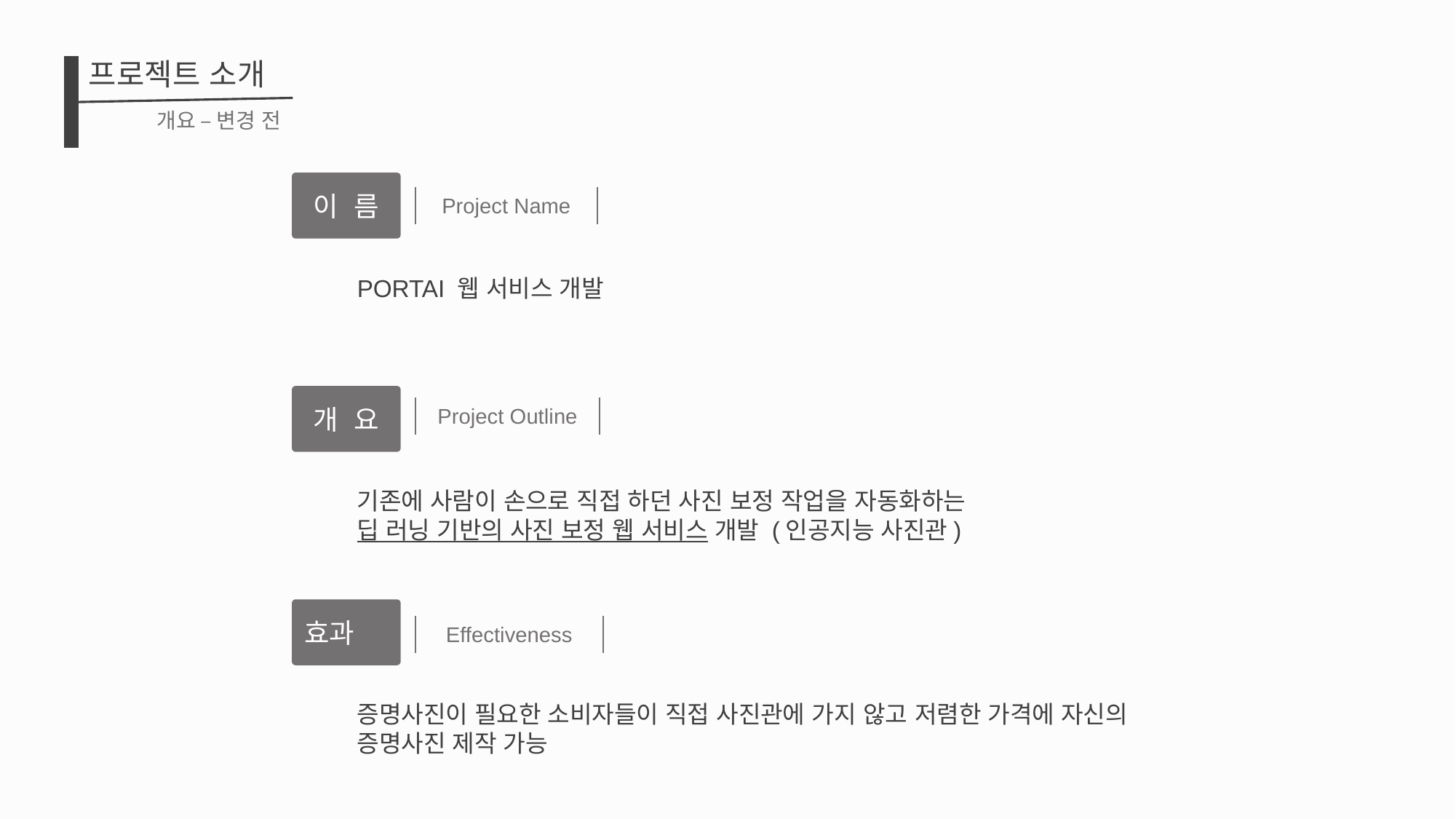

프로젝트 소개

개요 – 변경 전
이  름
Project Name

PORTAI 웹 서비스 개발
개  요
Project Outline

기존에 사람이 손으로 직접 하던 사진 보정 작업을 자동화하는
딥 러닝 기반의 사진 보정 웹 서비스 개발 (인공지능 사진관)
효과
Effectiveness

증명사진이 필요한 소비자들이 직접 사진관에 가지 않고 저렴한 가격에 자신의 증명사진 제작 가능